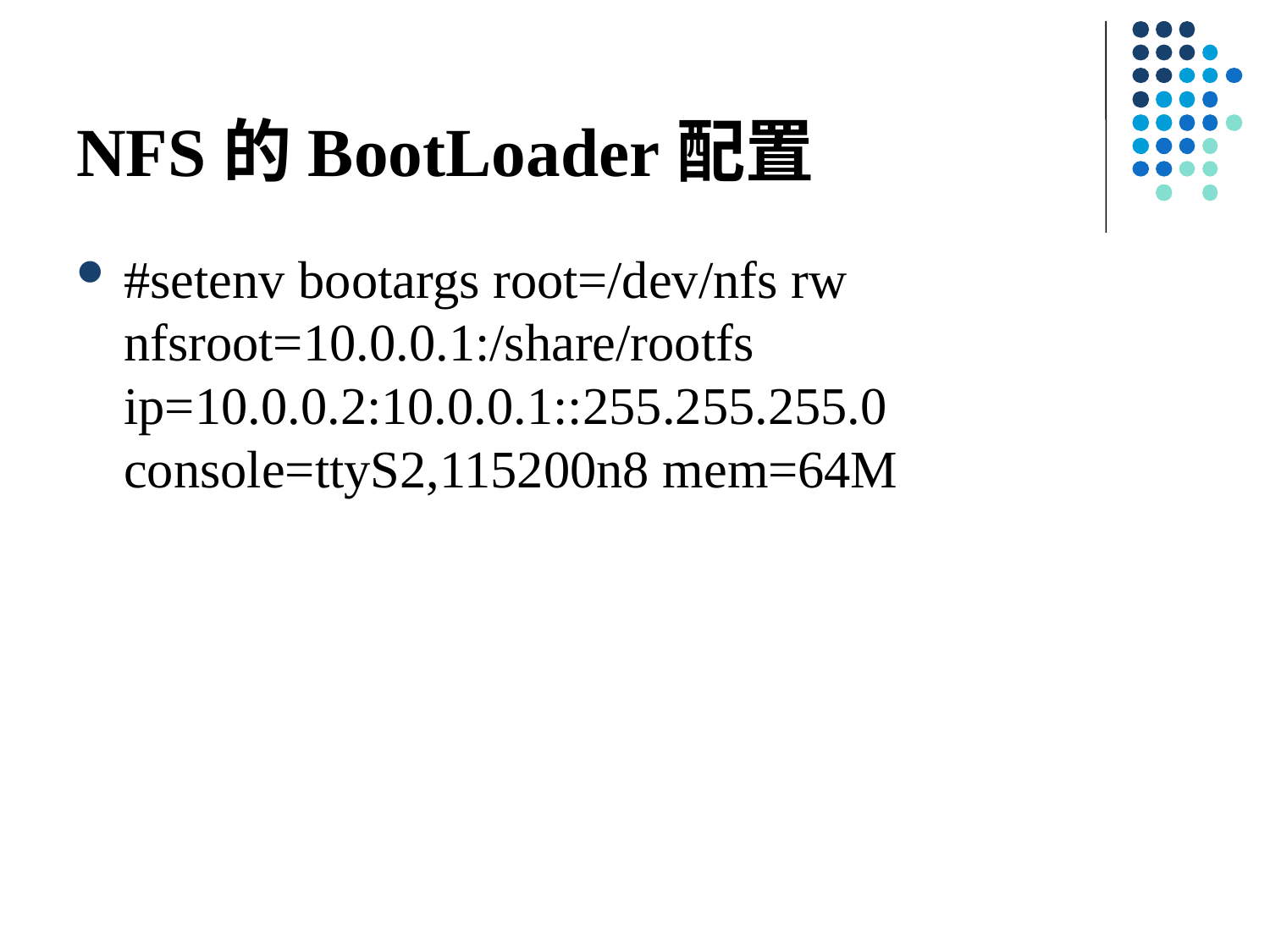

# NFS的BootLoader配置
#setenv bootargs root=/dev/nfs rw nfsroot=10.0.0.1:/share/rootfs ip=10.0.0.2:10.0.0.1::255.255.255.0 console=ttyS2,115200n8 mem=64M